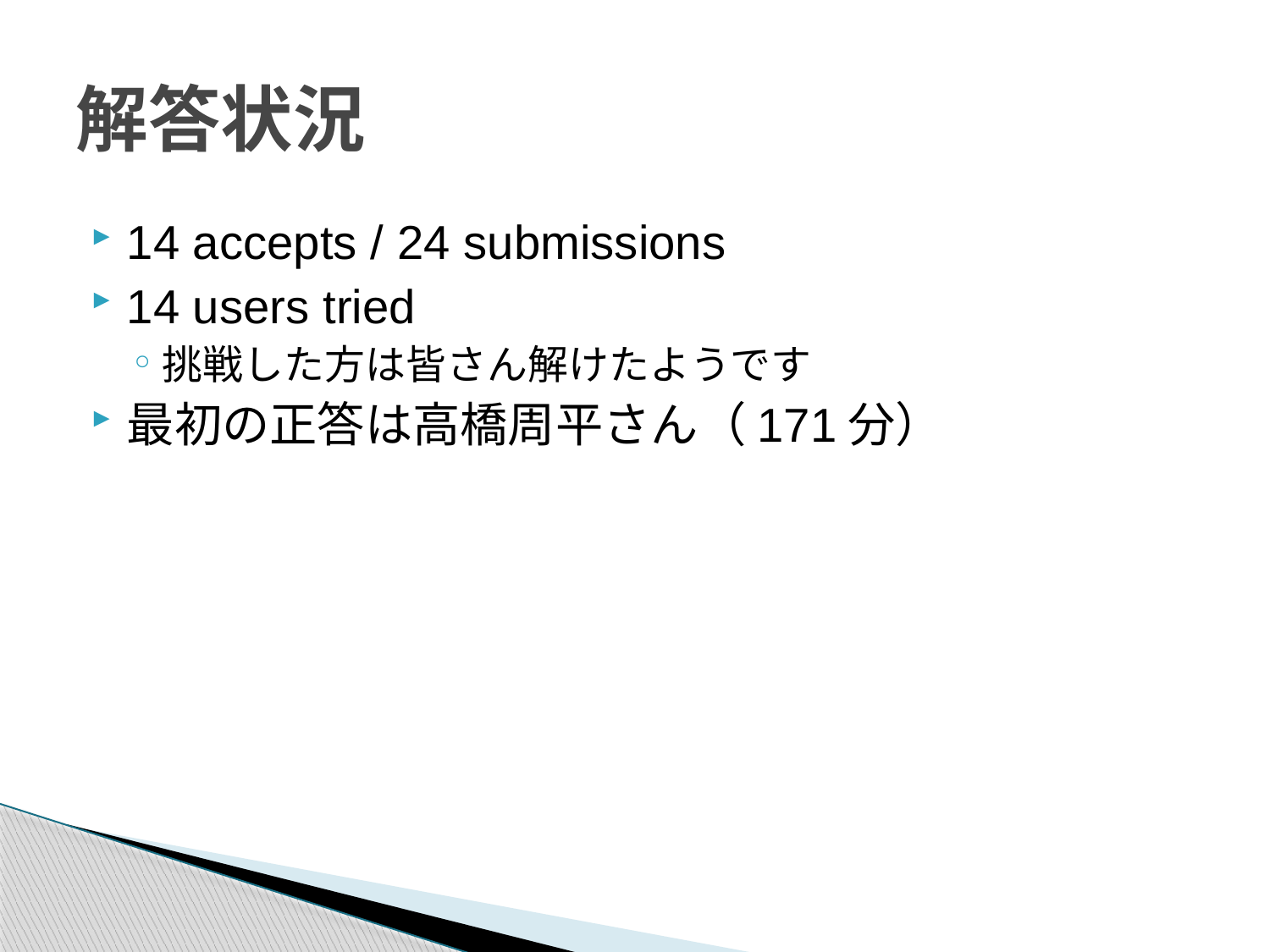

# 解答状況
14 accepts / 24 submissions
14 users tried
挑戦した方は皆さん解けたようです
最初の正答は高橋周平さん（171分）